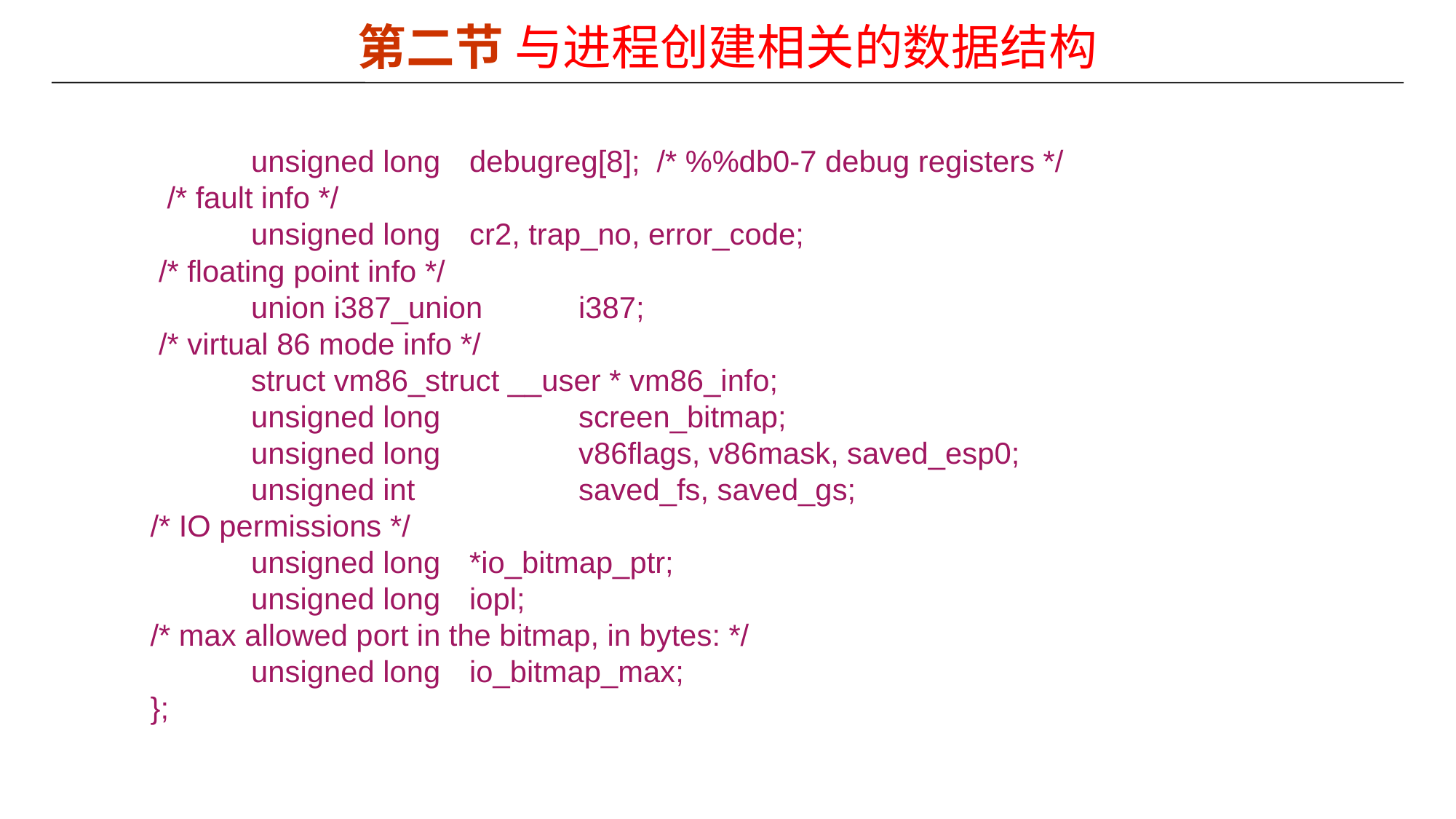

第二节 与进程创建相关的数据结构

	unsigned long	debugreg[8];  /* %%db0-7 debug registers */
   /* fault info */
	unsigned long	cr2, trap_no, error_code;
  /* floating point info */
	union i387_union	i387;
  /* virtual 86 mode info */
	struct vm86_struct __user * vm86_info;
	unsigned long		screen_bitmap;
	unsigned long		v86flags, v86mask, saved_esp0;
	unsigned int		saved_fs, saved_gs;
 /* IO permissions */
	unsigned long	*io_bitmap_ptr;
 	unsigned long	iopl;
 /* max allowed port in the bitmap, in bytes: */
	unsigned long	io_bitmap_max;
 };